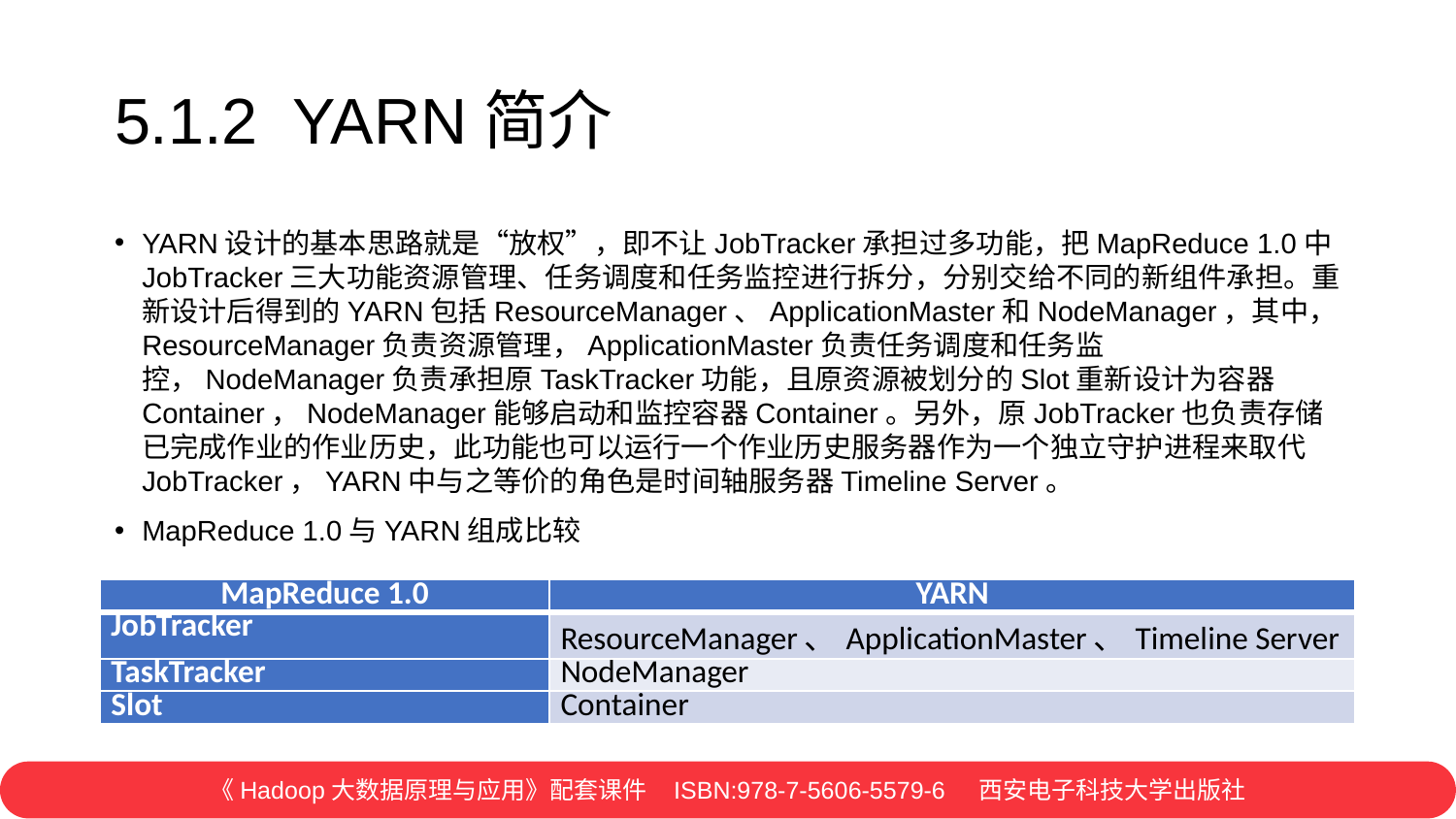

# 5.1.2  YARN简介
YARN设计的基本思路就是“放权”，即不让JobTracker承担过多功能，把MapReduce 1.0中JobTracker三大功能资源管理、任务调度和任务监控进行拆分，分别交给不同的新组件承担。重新设计后得到的YARN包括ResourceManager、ApplicationMaster和NodeManager，其中，ResourceManager负责资源管理，ApplicationMaster负责任务调度和任务监控，NodeManager负责承担原TaskTracker功能，且原资源被划分的Slot重新设计为容器Container，NodeManager能够启动和监控容器Container。另外，原JobTracker也负责存储已完成作业的作业历史，此功能也可以运行一个作业历史服务器作为一个独立守护进程来取代JobTracker，YARN中与之等价的角色是时间轴服务器Timeline Server。
MapReduce 1.0与YARN组成比较
| MapReduce 1.0 | YARN |
| --- | --- |
| JobTracker | ResourceManager、ApplicationMaster、Timeline Server |
| TaskTracker | NodeManager |
| Slot | Container |